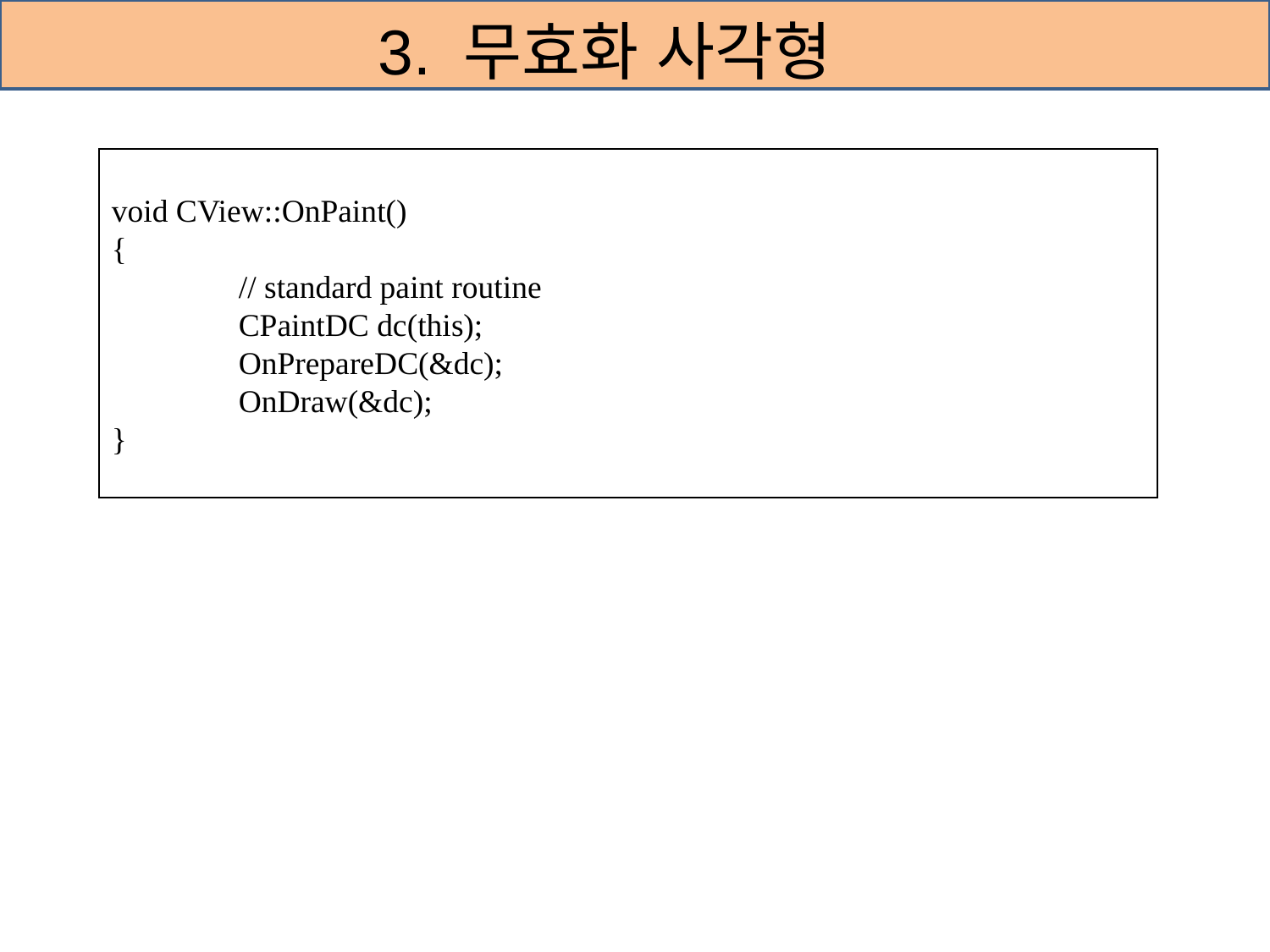

# 3. 무효화 사각형
void CView::OnPaint()
{
	// standard paint routine
	CPaintDC dc(this);
	OnPrepareDC(&dc);
	OnDraw(&dc);
}